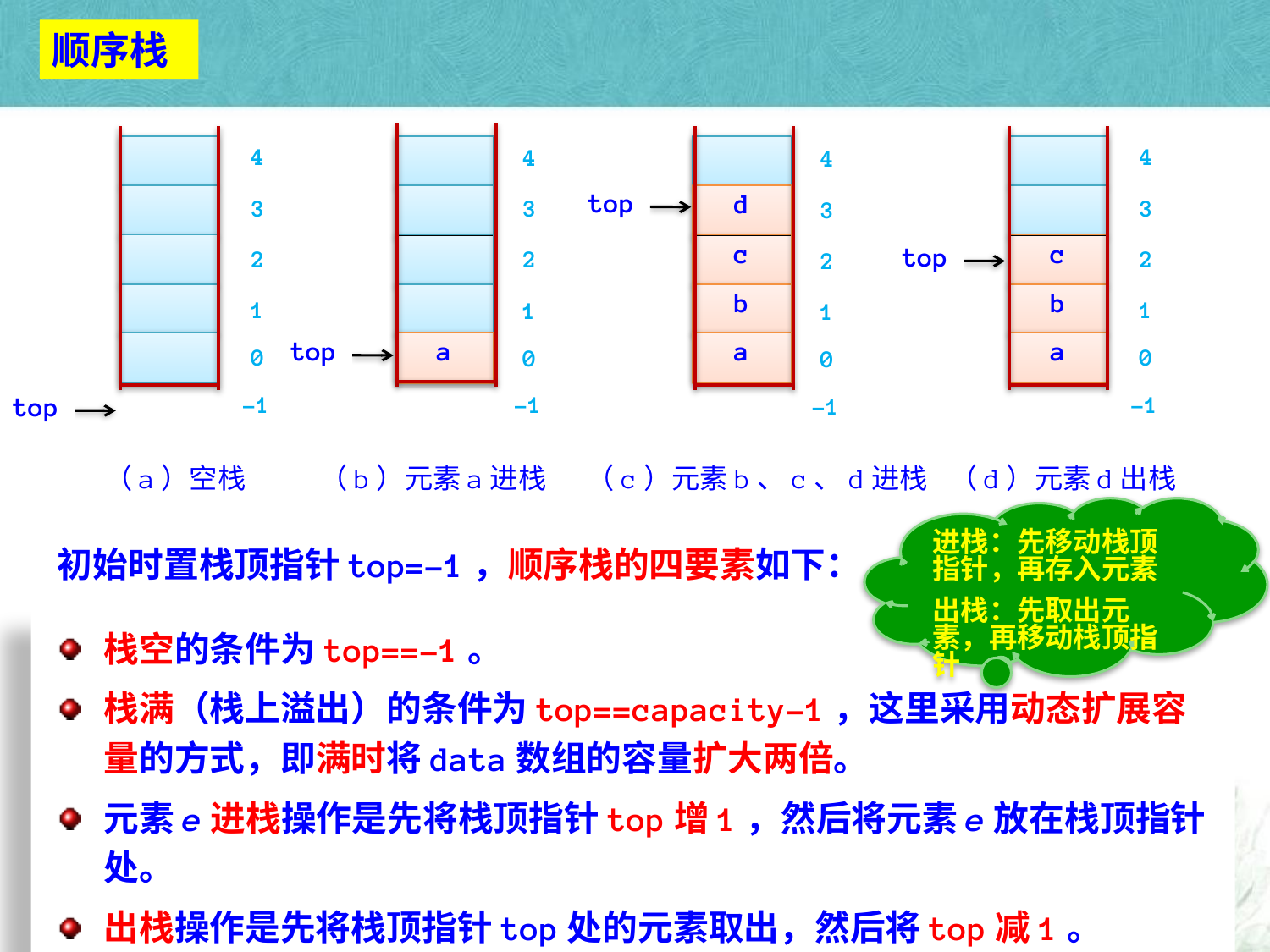

顺序栈

4

3

2

1
a
top
0

-1
（b）元素a进栈

4
top
d
3

c
2
b
1
a
0
-1
（c）元素b、c、d进栈

4

3
c
top
2

b
1
a
0
-1
（d）元素d出栈

4

3

2

1

0
top
-1

（a）空栈
进栈：先移动栈顶指针，再存入元素
出栈：先取出元素，再移动栈顶指针
初始时置栈顶指针top=-1，顺序栈的四要素如下：
栈空的条件为top==-1。
栈满（栈上溢出）的条件为top==capacity-1，这里采用动态扩展容量的方式，即满时将data数组的容量扩大两倍。
元素e进栈操作是先将栈顶指针top增1，然后将元素e放在栈顶指针处。
出栈操作是先将栈顶指针top处的元素取出，然后将top减1。